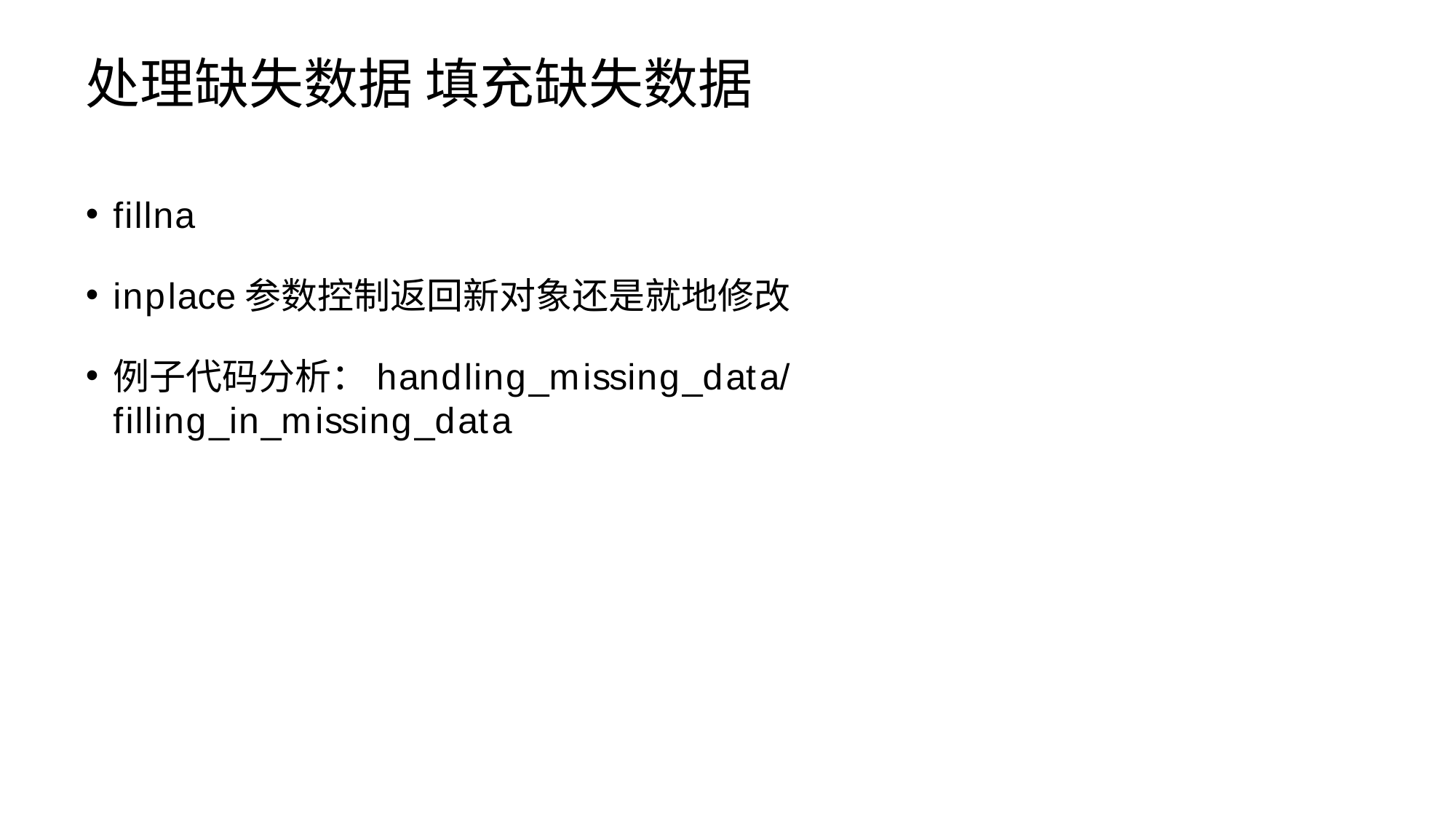

# 处理缺失数据 填充缺失数据
fillna
inplace参数控制返回新对象还是就地修改
例子代码分析：handling_missing_data/filling_in_missing_data